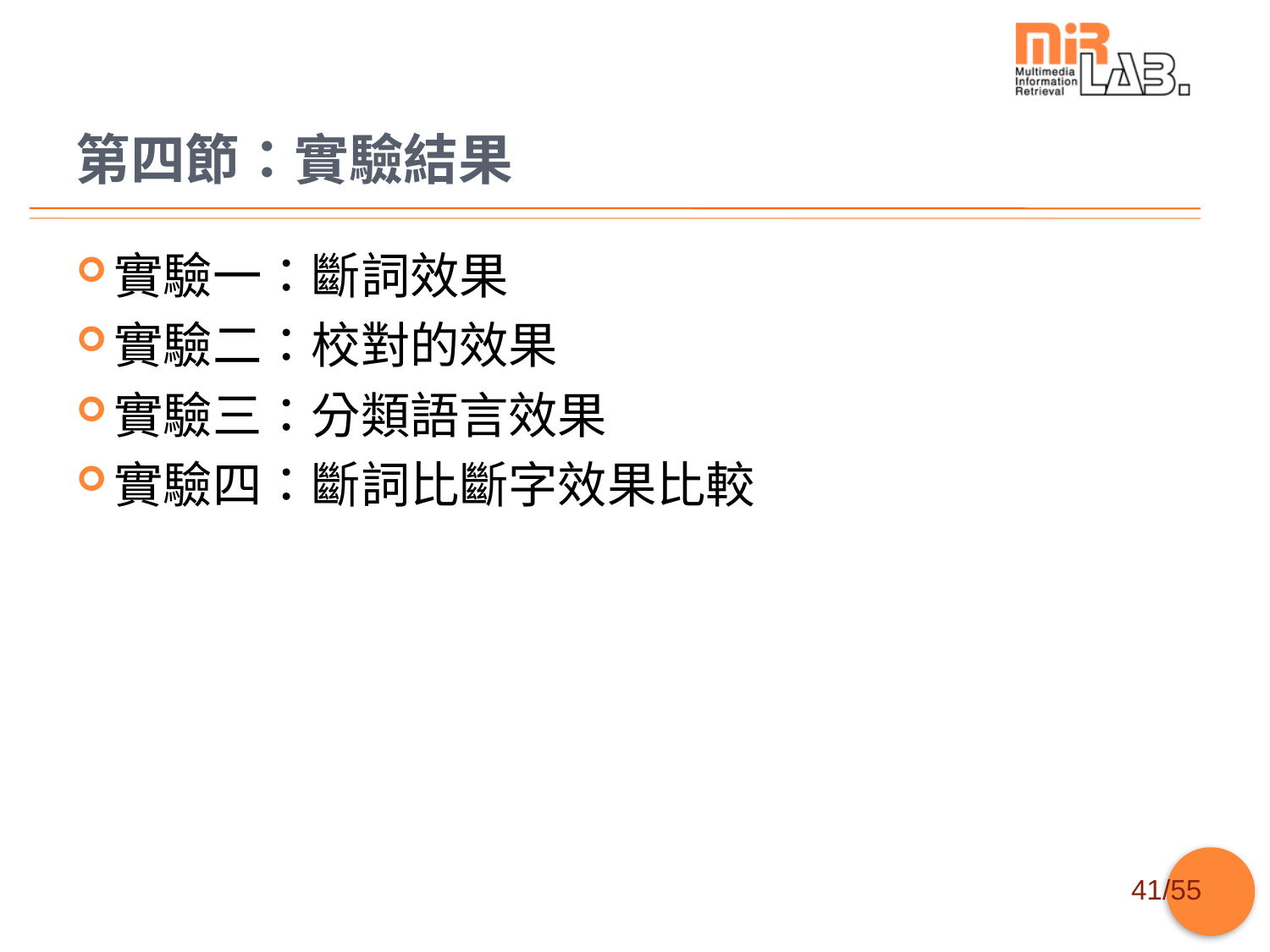

# 第四節：實驗結果
實驗一：斷詞效果
實驗二：校對的效果
實驗三：分類語言效果
實驗四：斷詞比斷字效果比較